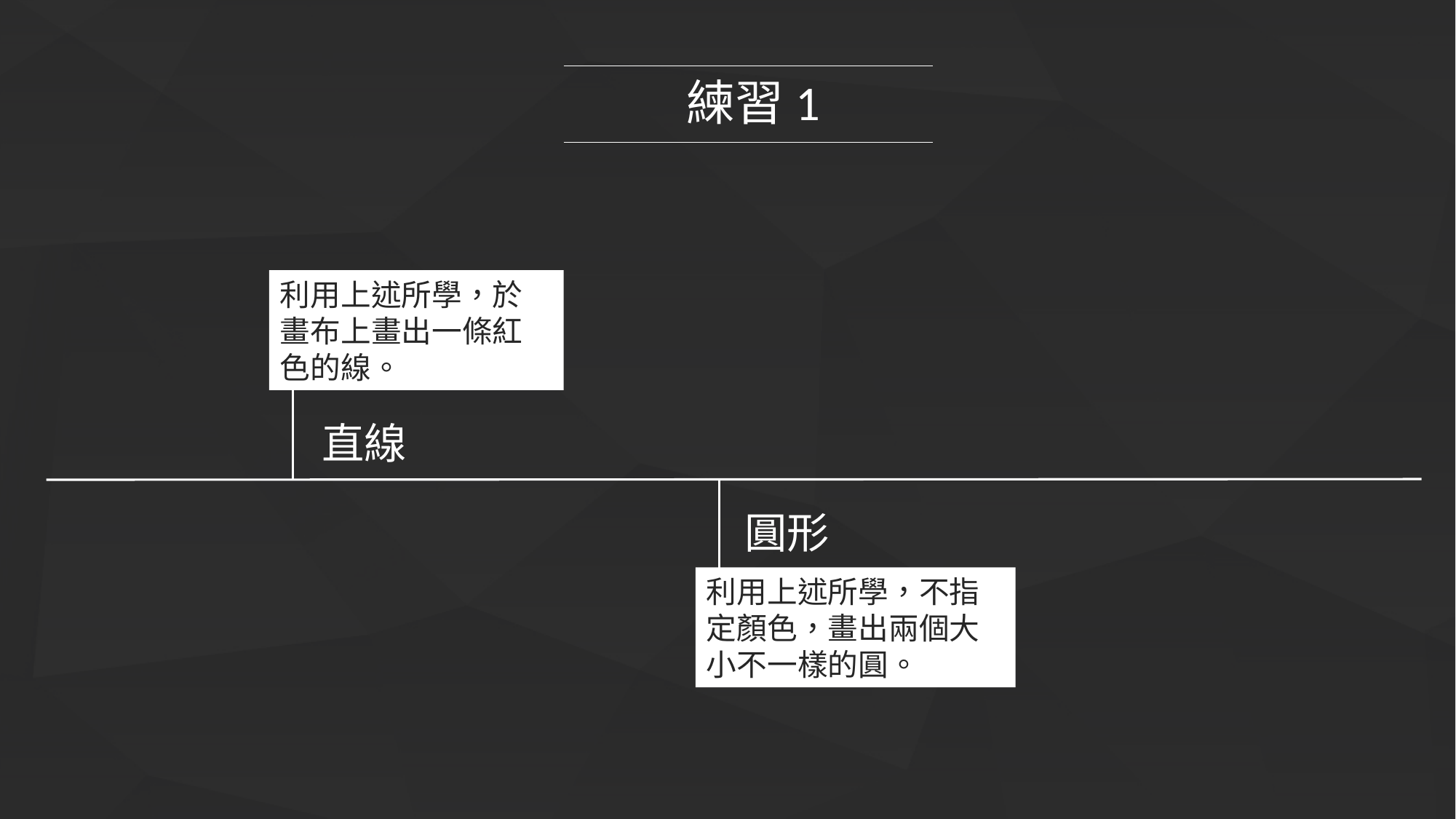

練習1
利用上述所學，於畫布上畫出一條紅色的線。
直線
圓形
利用上述所學，不指定顏色，畫出兩個大小不一樣的圓。